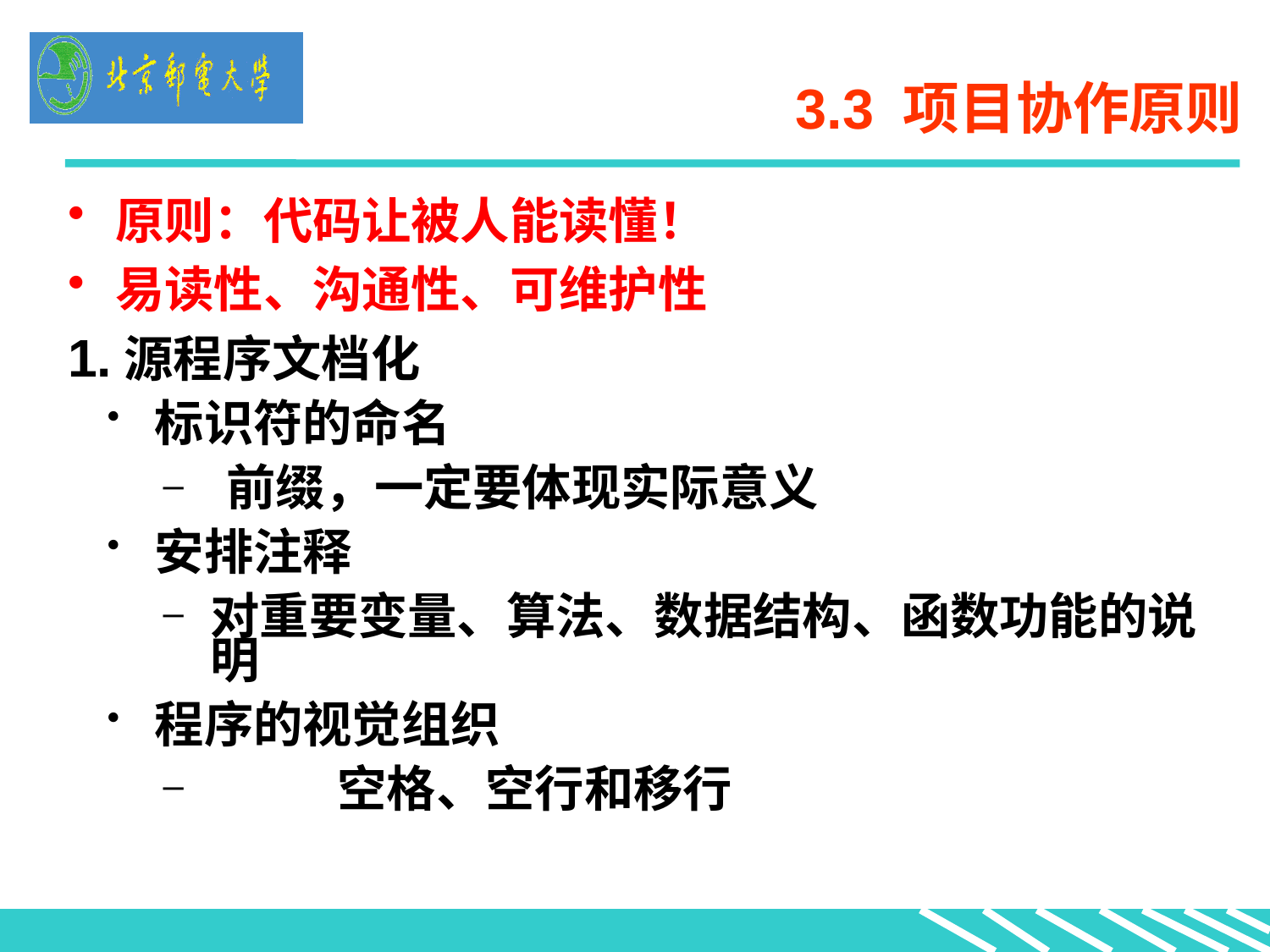

# 3.3 项目协作原则
原则：代码让被人能读懂！
易读性、沟通性、可维护性
1.源程序文档化
标识符的命名
前缀，一定要体现实际意义
安排注释
对重要变量、算法、数据结构、函数功能的说明
程序的视觉组织
	空格、空行和移行